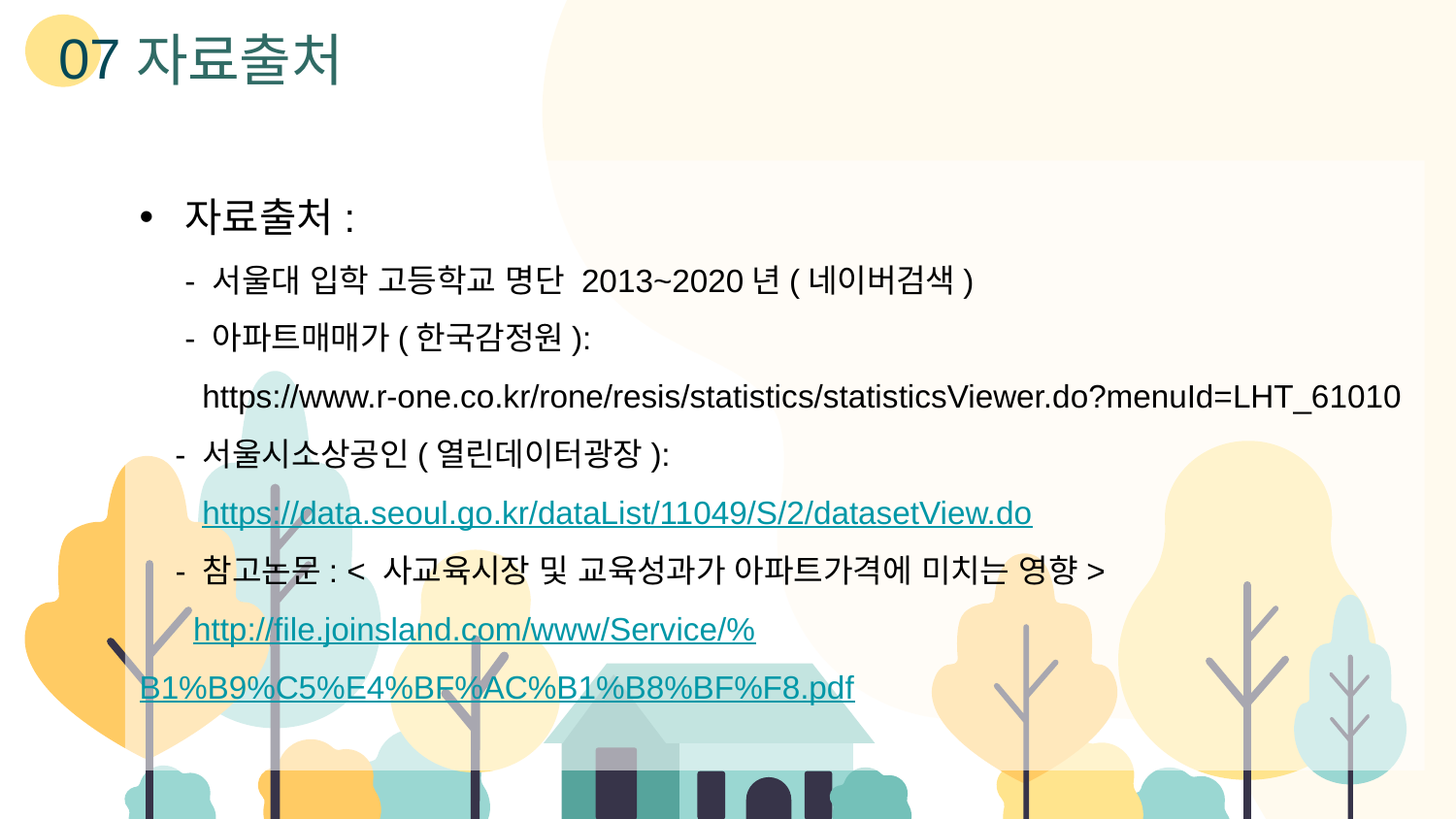

07

자료출처
자료출처:
- 서울대 입학 고등학교 명단 2013~2020년(네이버검색)
- 아파트매매가(한국감정원):
       https://www.r-one.co.kr/rone/resis/statistics/statisticsViewer.do?menuId=LHT_61010
    - 서울시소상공인(열린데이터광장):
       https://data.seoul.go.kr/dataList/11049/S/2/datasetView.do
    - 참고논문: < 사교육시장 및 교육성과가 아파트가격에 미치는 영향>
      http://file.joinsland.com/www/Service/%B1%B9%C5%E4%BF%AC%B1%B8%BF%F8.pdf